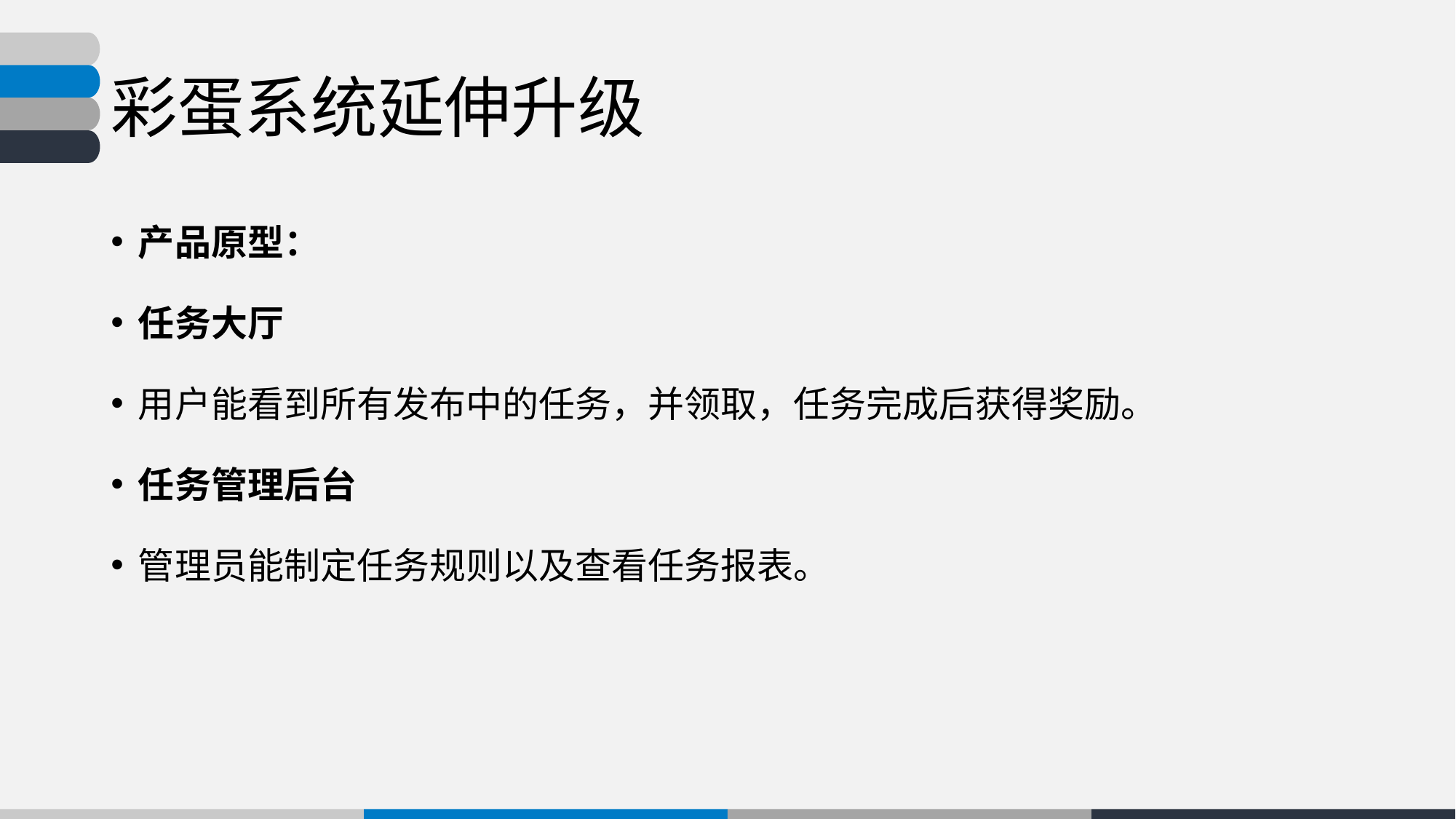

# 彩蛋系统延伸升级
产品原型：
任务大厅
用户能看到所有发布中的任务，并领取，任务完成后获得奖励。
任务管理后台
管理员能制定任务规则以及查看任务报表。